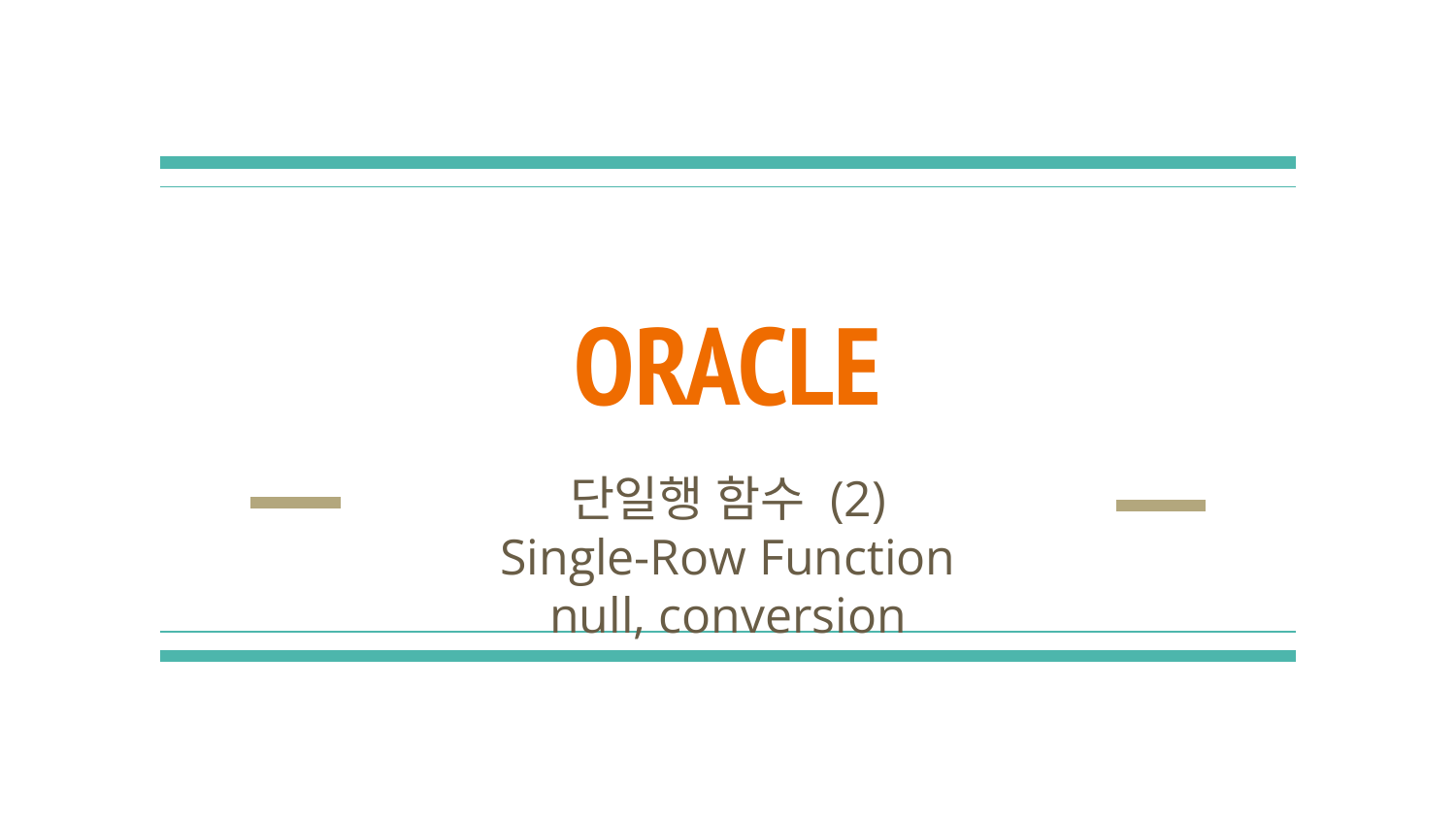

# ORACLE
단일행 함수 (2)
Single-Row Function
null, conversion